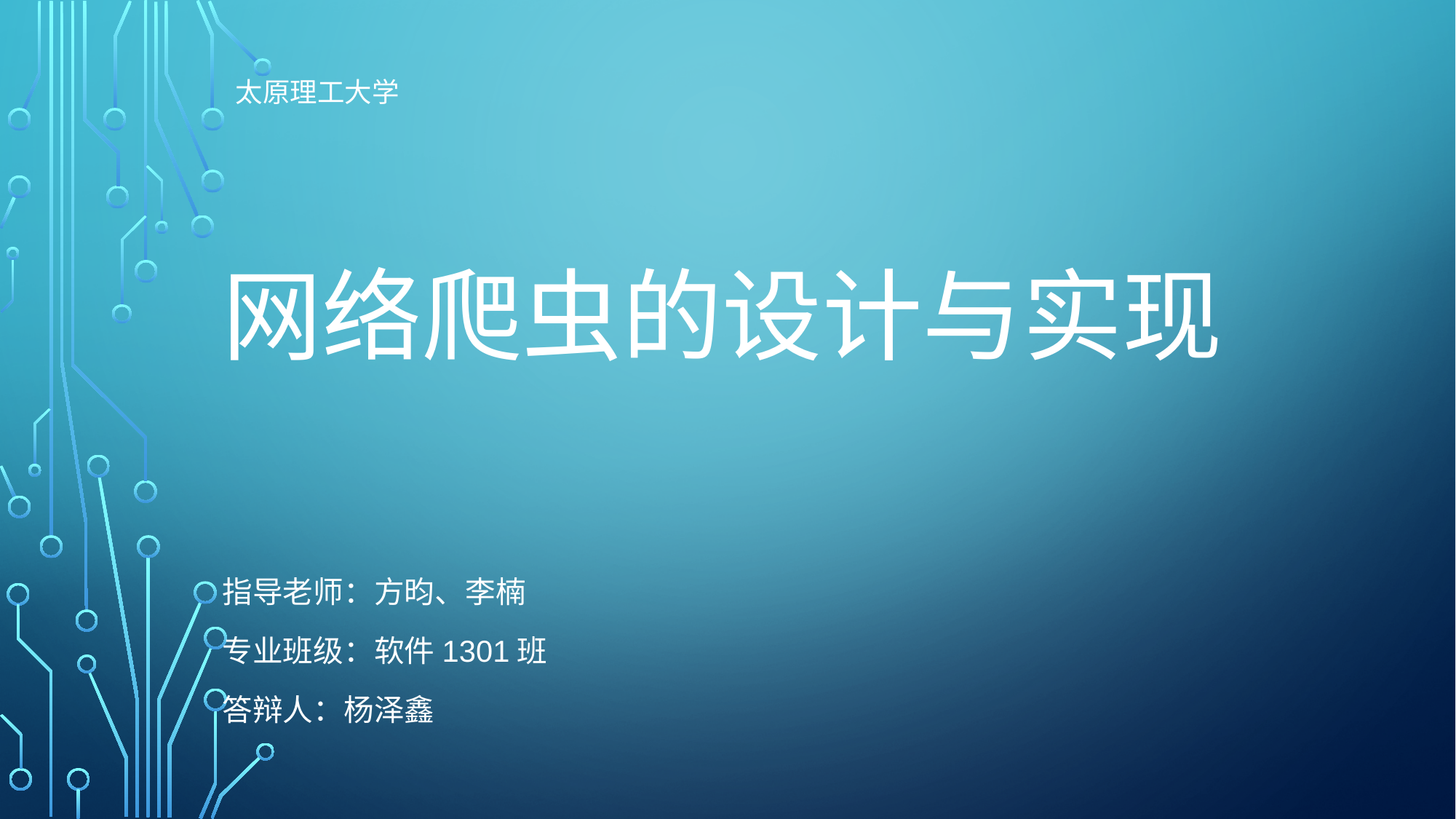

太原理工大学
# 网络爬虫的设计与实现
指导老师：方昀、李楠
专业班级：软件1301班
答辩人：杨泽鑫